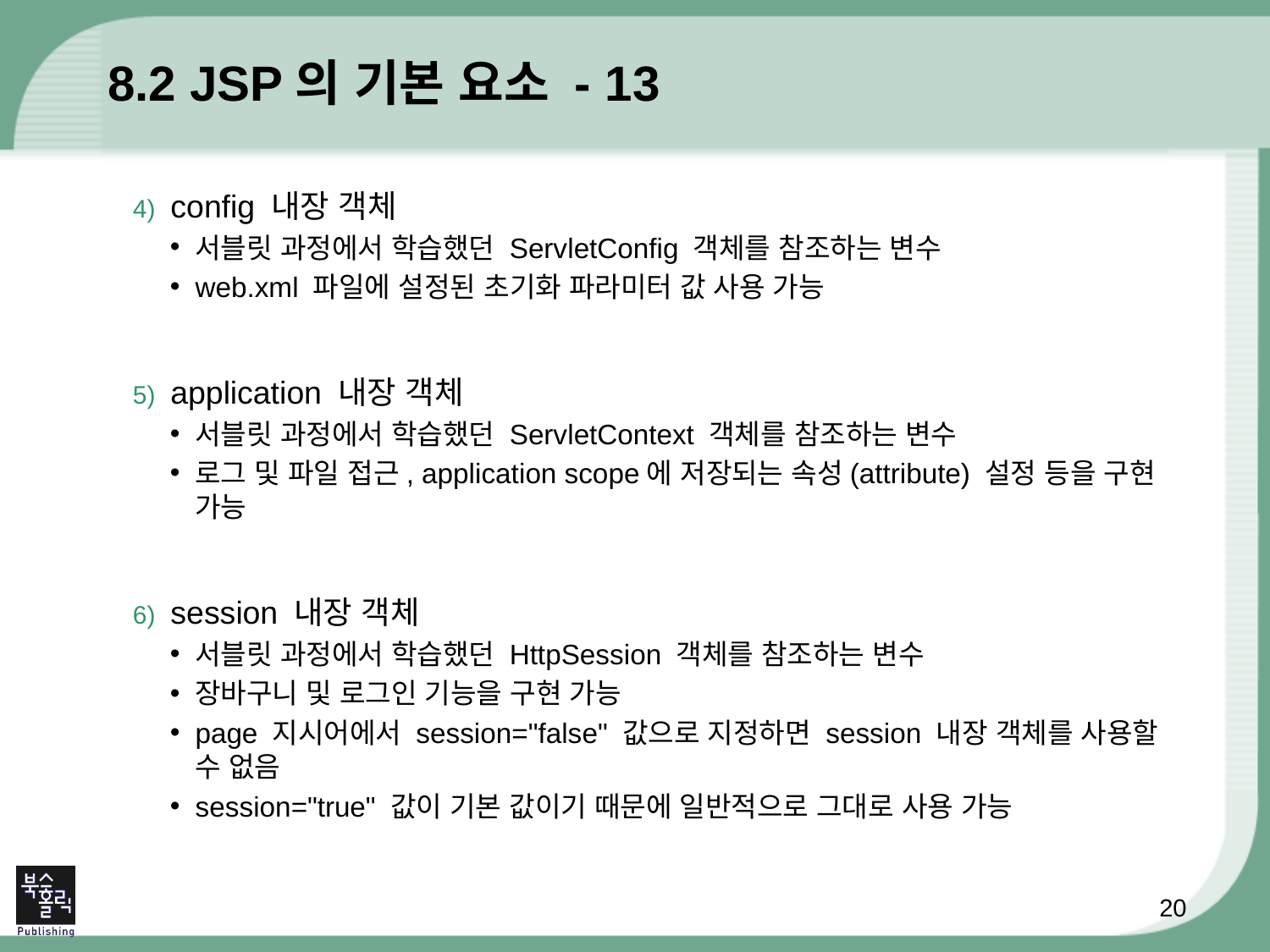

# 8.2 JSP의 기본 요소 - 13
config 내장 객체
서블릿 과정에서 학습했던 ServletConfig 객체를 참조하는 변수
web.xml 파일에 설정된 초기화 파라미터 값 사용 가능

application 내장 객체
서블릿 과정에서 학습했던 ServletContext 객체를 참조하는 변수
로그 및 파일 접근, application scope에 저장되는 속성(attribute) 설정 등을 구현 가능

session 내장 객체
서블릿 과정에서 학습했던 HttpSession 객체를 참조하는 변수
장바구니 및 로그인 기능을 구현 가능
page 지시어에서 session="false" 값으로 지정하면 session 내장 객체를 사용할 수 없음
session="true" 값이 기본 값이기 때문에 일반적으로 그대로 사용 가능
20